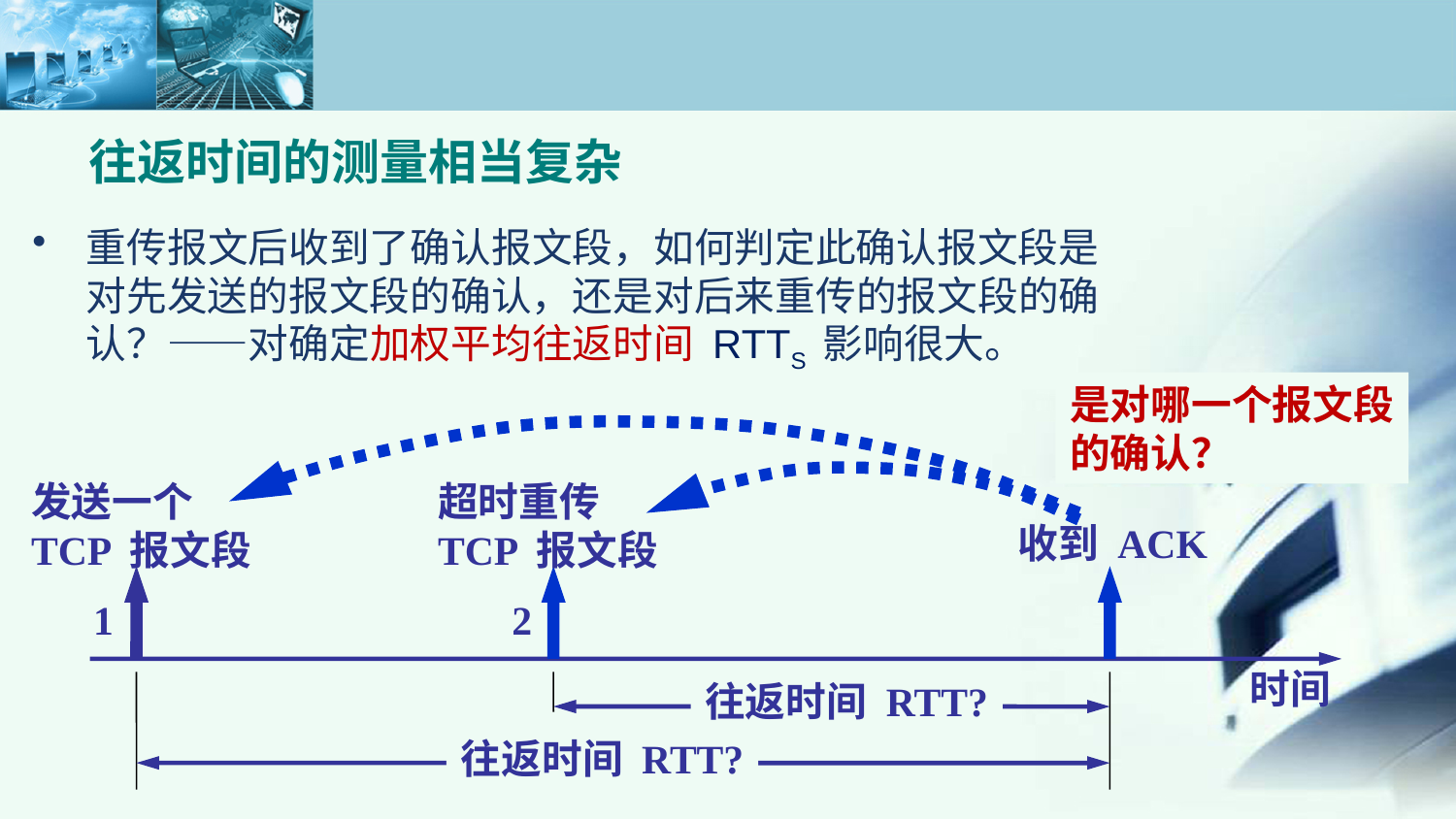

# 往返时间的测量相当复杂
重传报文后收到了确认报文段，如何判定此确认报文段是对先发送的报文段的确认，还是对后来重传的报文段的确认？——对确定加权平均往返时间 RTTS 影响很大。
是对哪一个报文段
的确认？

发送一个
TCP 报文段
超时重传
TCP 报文段
收到 ACK
1
2

时间

往返时间 RTT?

往返时间 RTT?